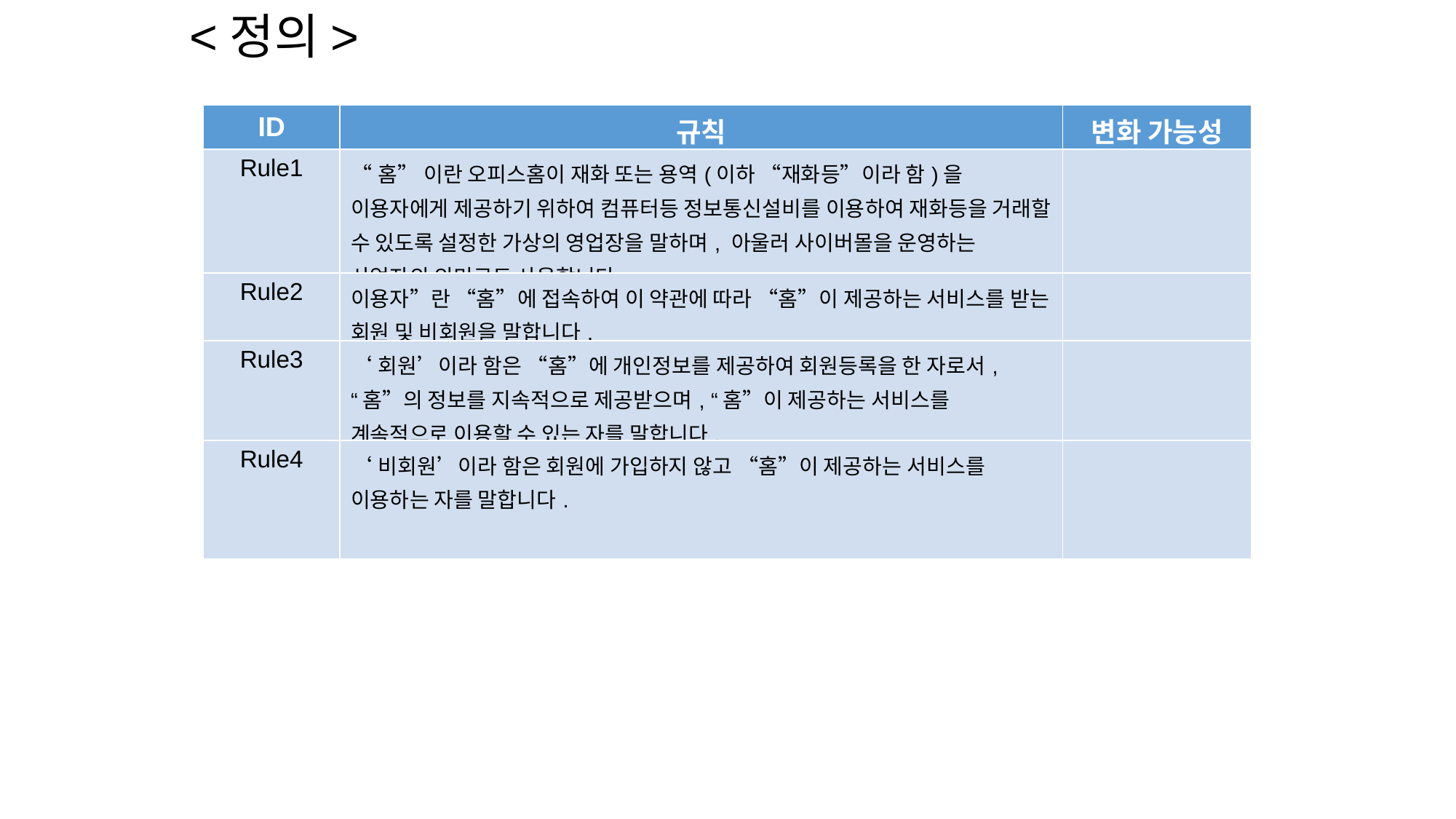

<정의>
| ID | 규칙 | 변화 가능성 |
| --- | --- | --- |
| Rule1 | “홈” 이란 오피스홈이 재화 또는 용역(이하 “재화등”이라 함)을 이용자에게 제공하기 위하여 컴퓨터등 정보통신설비를 이용하여 재화등을 거래할 수 있도록 설정한 가상의 영업장을 말하며, 아울러 사이버몰을 운영하는 사업자의 의미로도 사용합니다. |  |
| Rule2 | 이용자”란 “홈”에 접속하여 이 약관에 따라 “홈”이 제공하는 서비스를 받는 회원 및 비회원을 말합니다. |  |
| Rule3 | ‘회원’이라 함은 “홈”에 개인정보를 제공하여 회원등록을 한 자로서, “홈”의 정보를 지속적으로 제공받으며, “홈”이 제공하는 서비스를 계속적으로 이용할 수 있는 자를 말합니다. |  |
| Rule4 | ‘비회원’이라 함은 회원에 가입하지 않고 “홈”이 제공하는 서비스를 이용하는 자를 말합니다. |  |